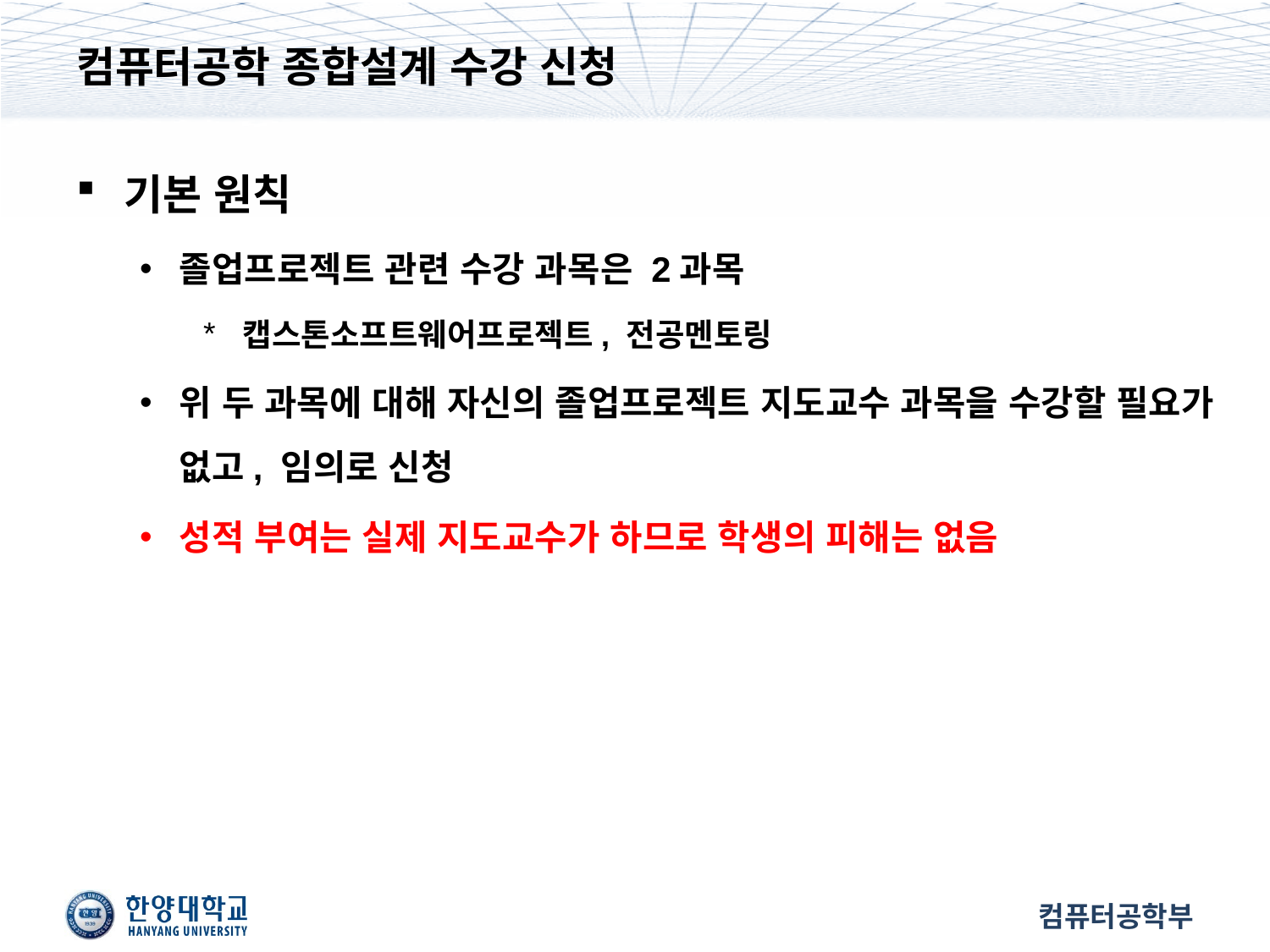

# 컴퓨터공학 종합설계 수강 신청
기본 원칙
졸업프로젝트 관련 수강 과목은 2과목
캡스톤소프트웨어프로젝트, 전공멘토링
위 두 과목에 대해 자신의 졸업프로젝트 지도교수 과목을 수강할 필요가 없고, 임의로 신청
성적 부여는 실제 지도교수가 하므로 학생의 피해는 없음